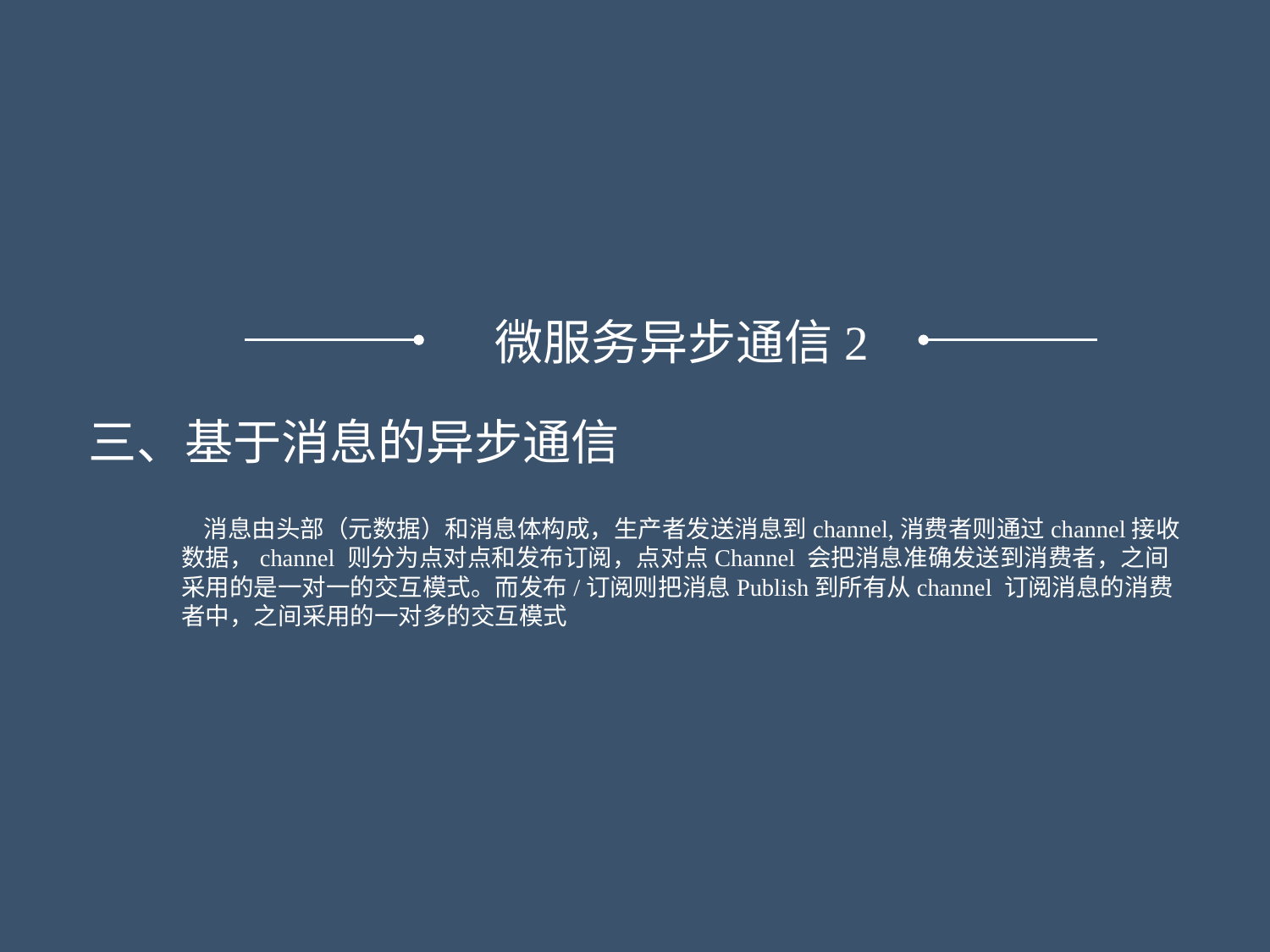

微服务异步通信2

三、基于消息的异步通信

   消息由头部（元数据）和消息体构成，生产者发送消息到channel,消费者则通过channel接收数据，channel 则分为点对点和发布订阅，点对点Channel 会把消息准确发送到消费者，之间采用的是一对一的交互模式。而发布/订阅则把消息Publish到所有从channel 订阅消息的消费者中，之间采用的一对多的交互模式